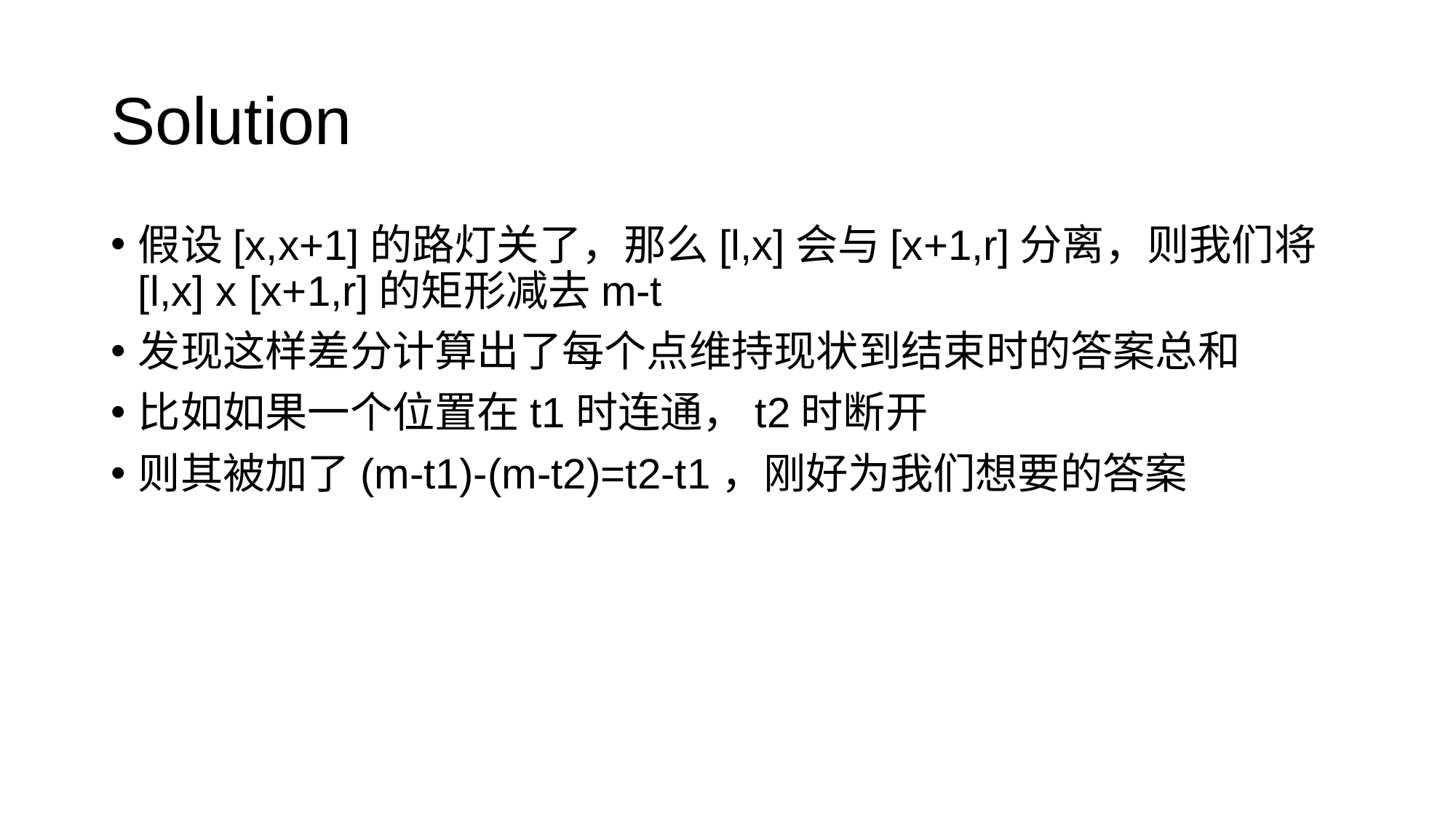

# Solution
假设[x,x+1]的路灯关了，那么[l,x]会与[x+1,r]分离，则我们将[l,x] x [x+1,r]的矩形减去m-t
发现这样差分计算出了每个点维持现状到结束时的答案总和
比如如果一个位置在t1时连通，t2时断开
则其被加了(m-t1)-(m-t2)=t2-t1，刚好为我们想要的答案